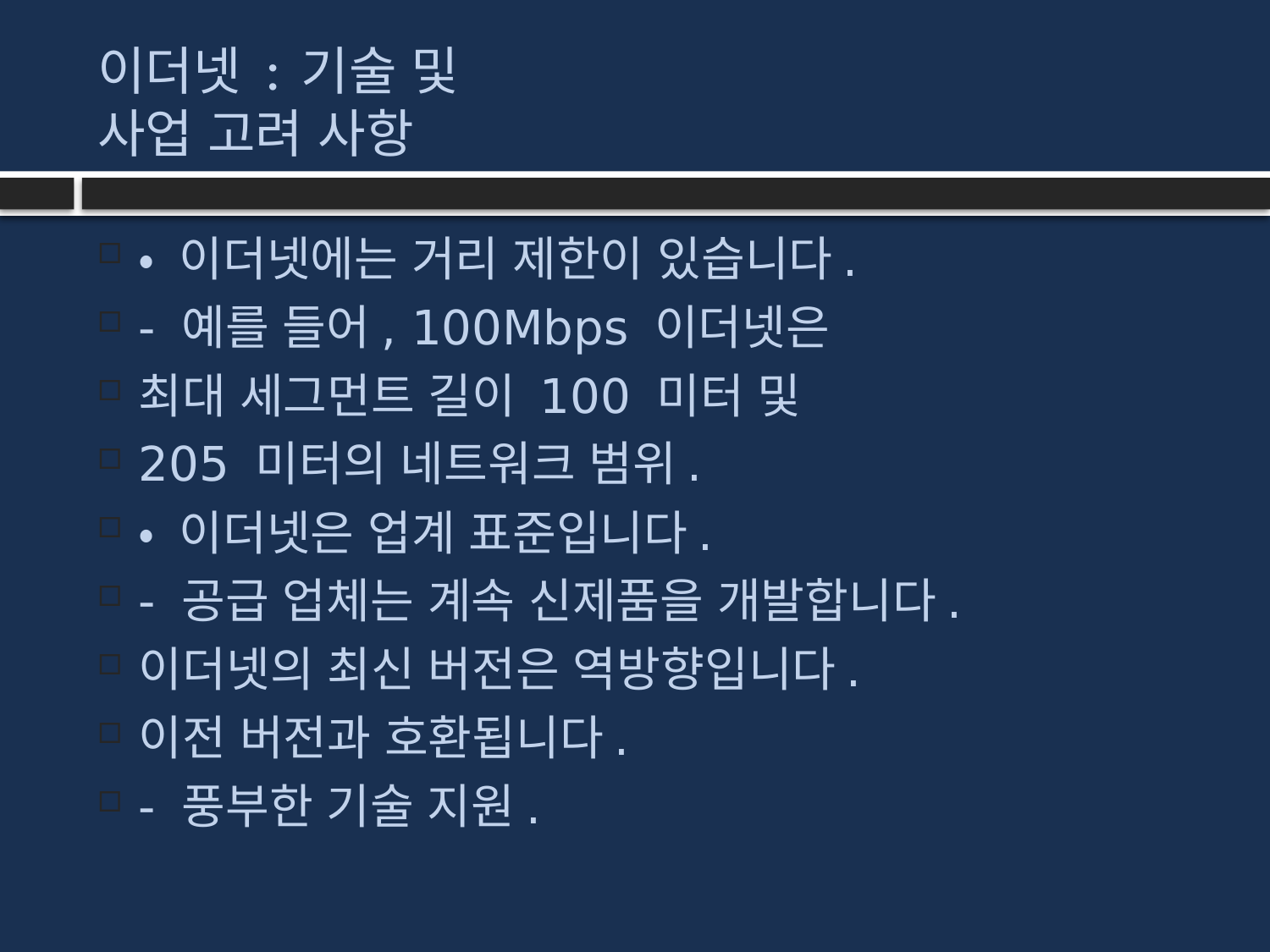

# 이더넷 : 기술 및 사업 고려 사항
• 이더넷에는 거리 제한이 있습니다.
- 예를 들어, 100Mbps 이더넷은
최대 세그먼트 길이 100 미터 및
205 미터의 네트워크 범위.
• 이더넷은 업계 표준입니다.
- 공급 업체는 계속 신제품을 개발합니다.
이더넷의 최신 버전은 역방향입니다.
이전 버전과 호환됩니다.
- 풍부한 기술 지원.